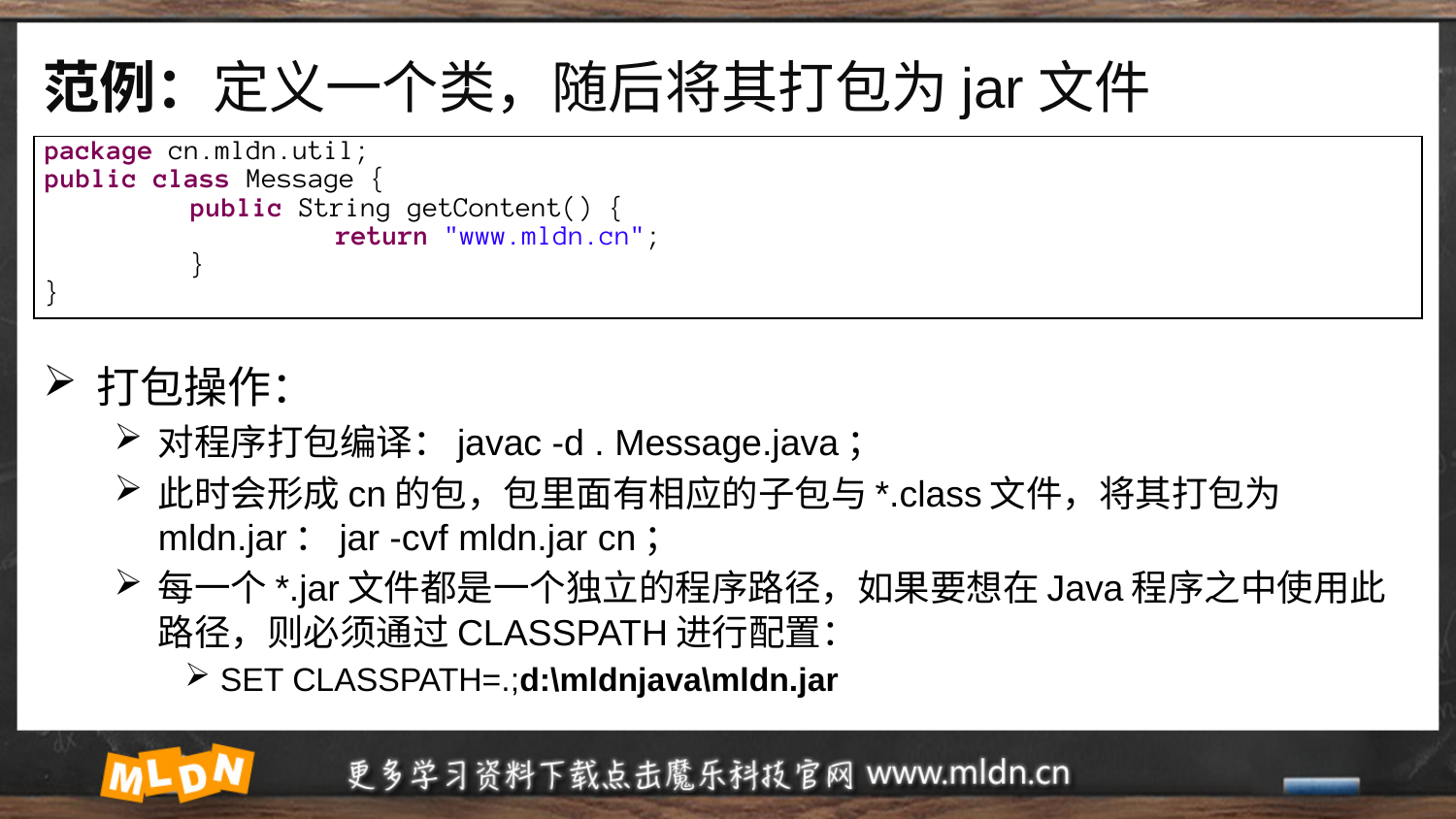

# 范例：定义一个类，随后将其打包为jar文件
| package cn.mldn.util; public class Message { public String getContent() { return "www.mldn.cn"; } } |
| --- |
打包操作：
对程序打包编译：javac -d . Message.java；
此时会形成cn的包，包里面有相应的子包与*.class文件，将其打包为mldn.jar：jar -cvf mldn.jar cn；
每一个*.jar文件都是一个独立的程序路径，如果要想在Java程序之中使用此路径，则必须通过CLASSPATH进行配置：
SET CLASSPATH=.;d:\mldnjava\mldn.jar